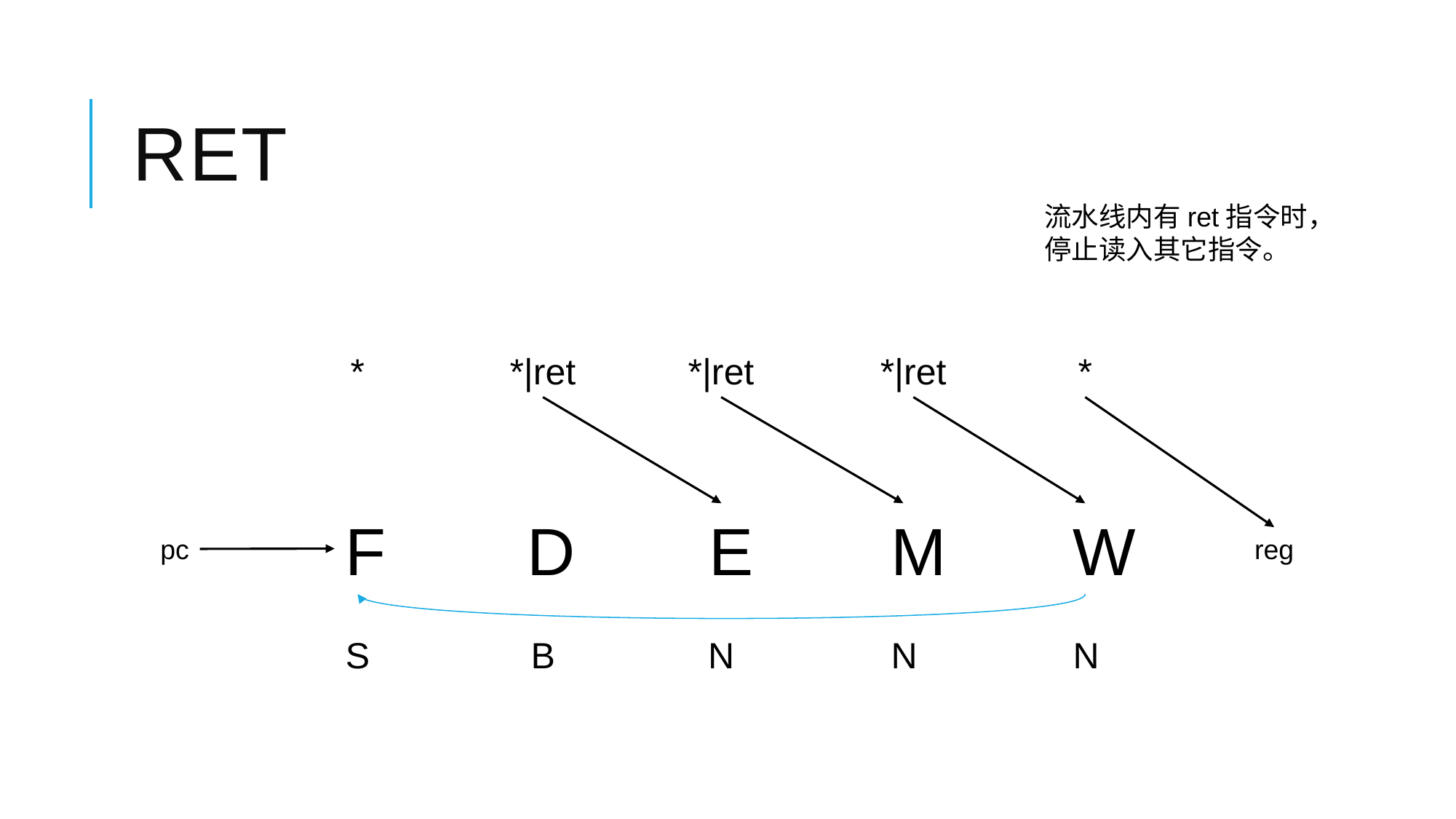

# RET
流水线内有ret指令时，停止读入其它指令。
*|ret
*|ret
*
*
*|ret
E
M
W
F
D
pc
reg
N
N
N
S
B